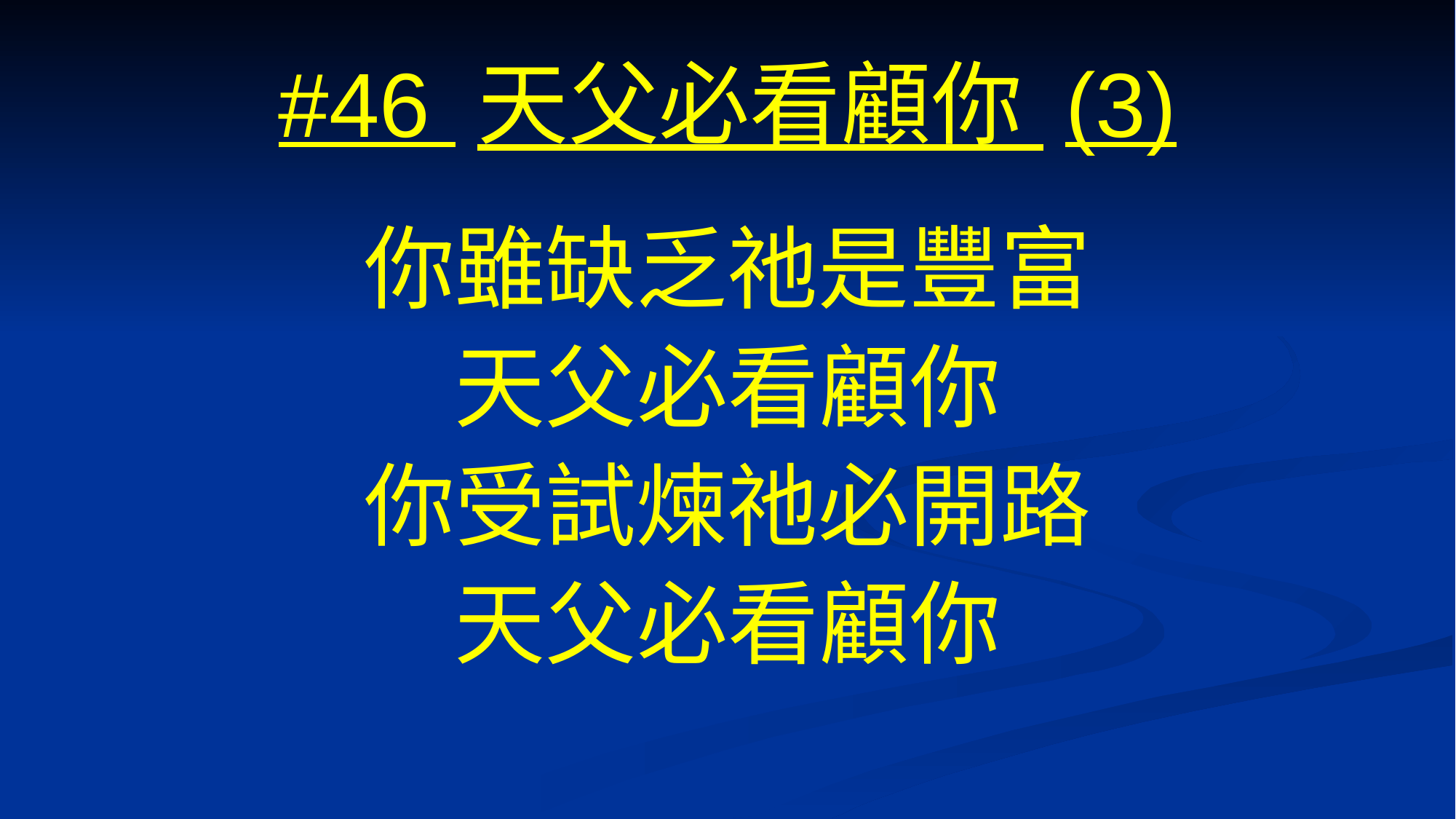

# #46 天父必看顧你 (3)
你雖缺乏祂是豐富
天父必看顧你
你受試煉祂必開路
天父必看顧你